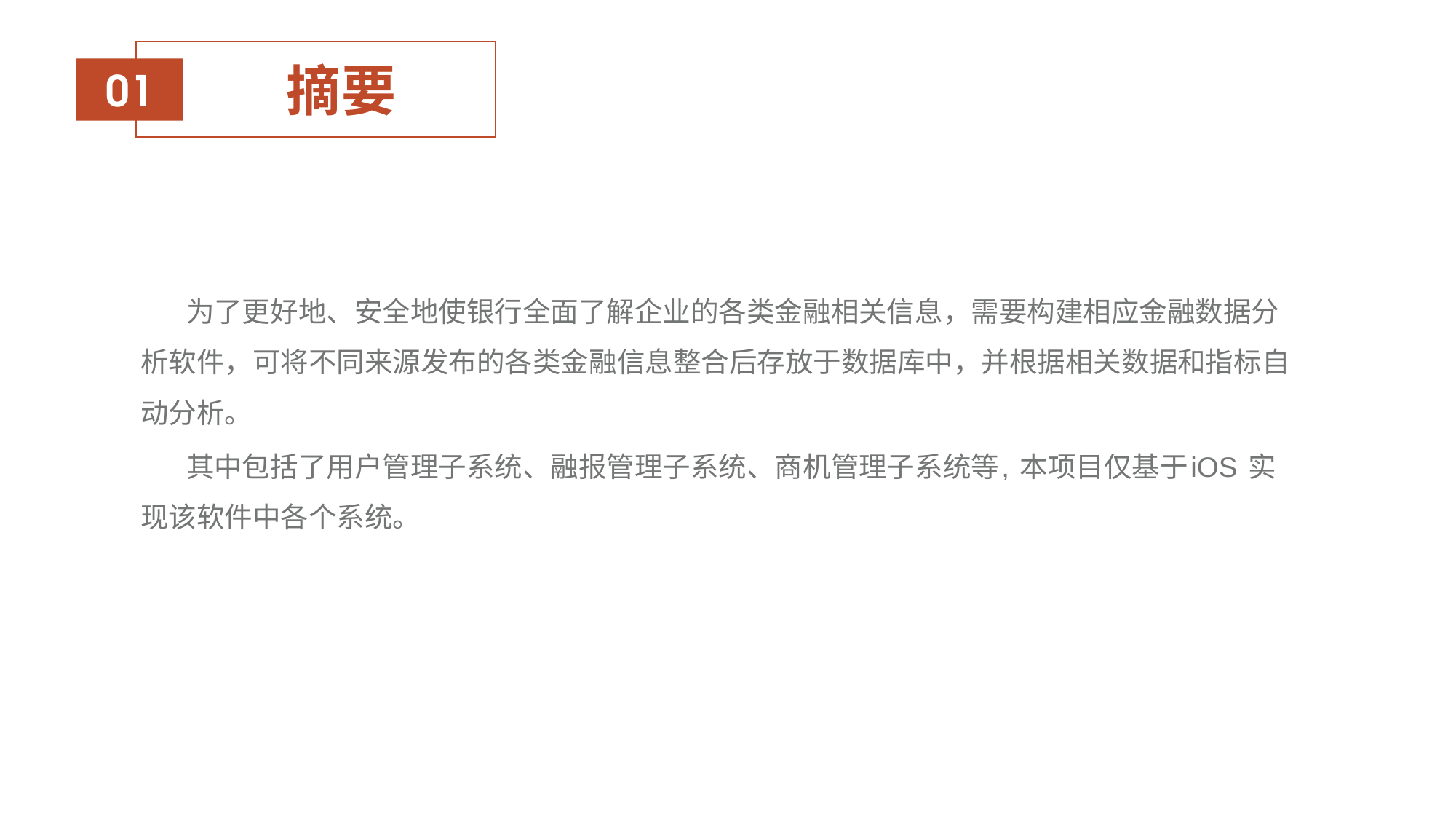

摘要
01
	为了更好地、安全地使银行全面了解企业的各类金融相关信息，需要构建相应金融数据分析软件，可将不同来源发布的各类金融信息整合后存放于数据库中，并根据相关数据和指标自动分析。
	其中包括了用户管理子系统、融报管理子系统、商机管理子系统等, 本项目仅基于iOS 实现该软件中各个系统。